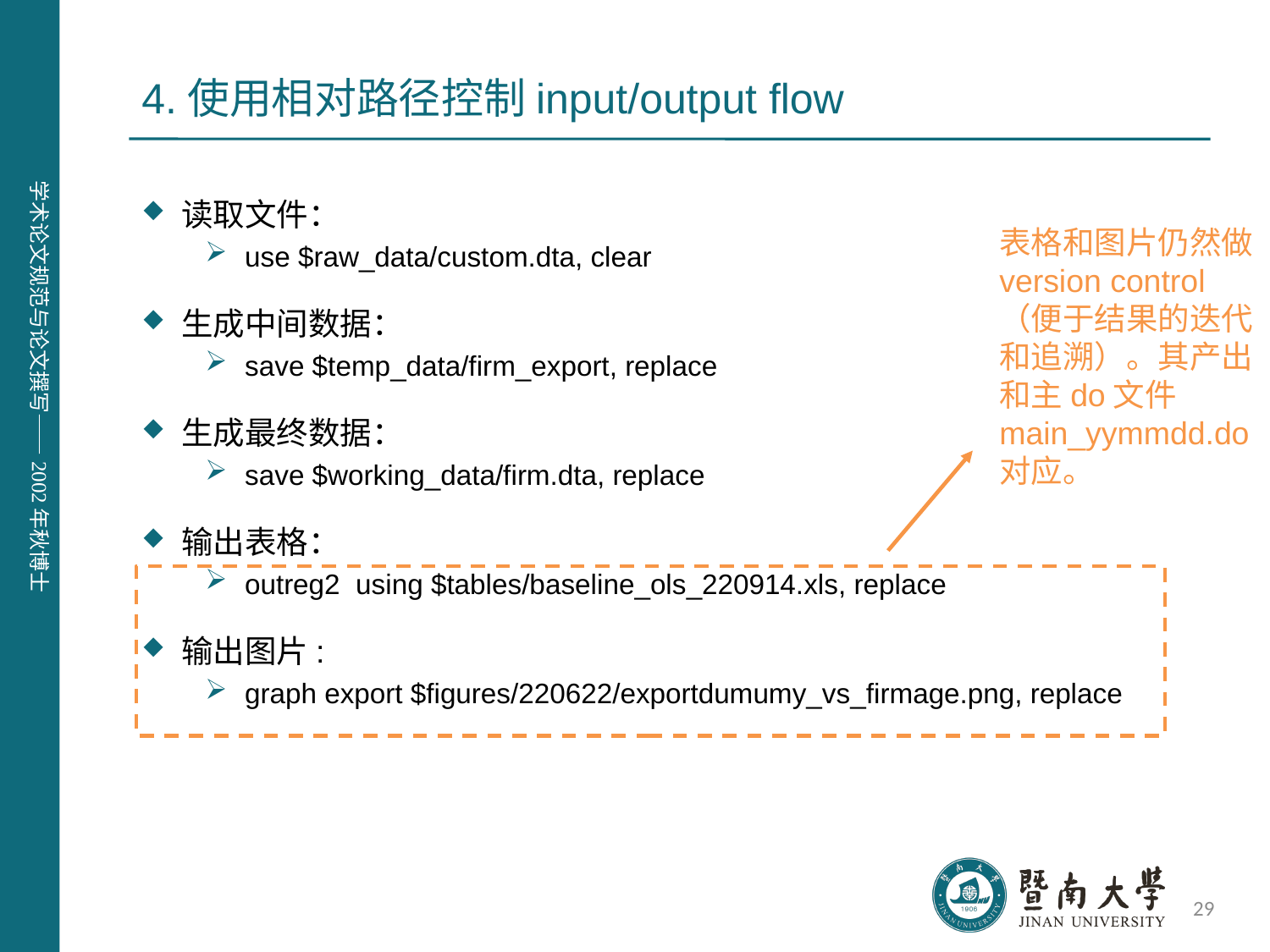

# 4.使用相对路径控制input/output flow
读取文件：
use $raw_data/custom.dta, clear
生成中间数据：
save $temp_data/firm_export, replace
生成最终数据：
save $working_data/firm.dta, replace
输出表格：
outreg2  using $tables/baseline_ols_220914.xls, replace
输出图片:
graph export $figures/220622/exportdumumy_vs_firmage.png, replace

表格和图片仍然做version control（便于结果的迭代和追溯）。其产出和主do文件main_yymmdd.do对应。

29